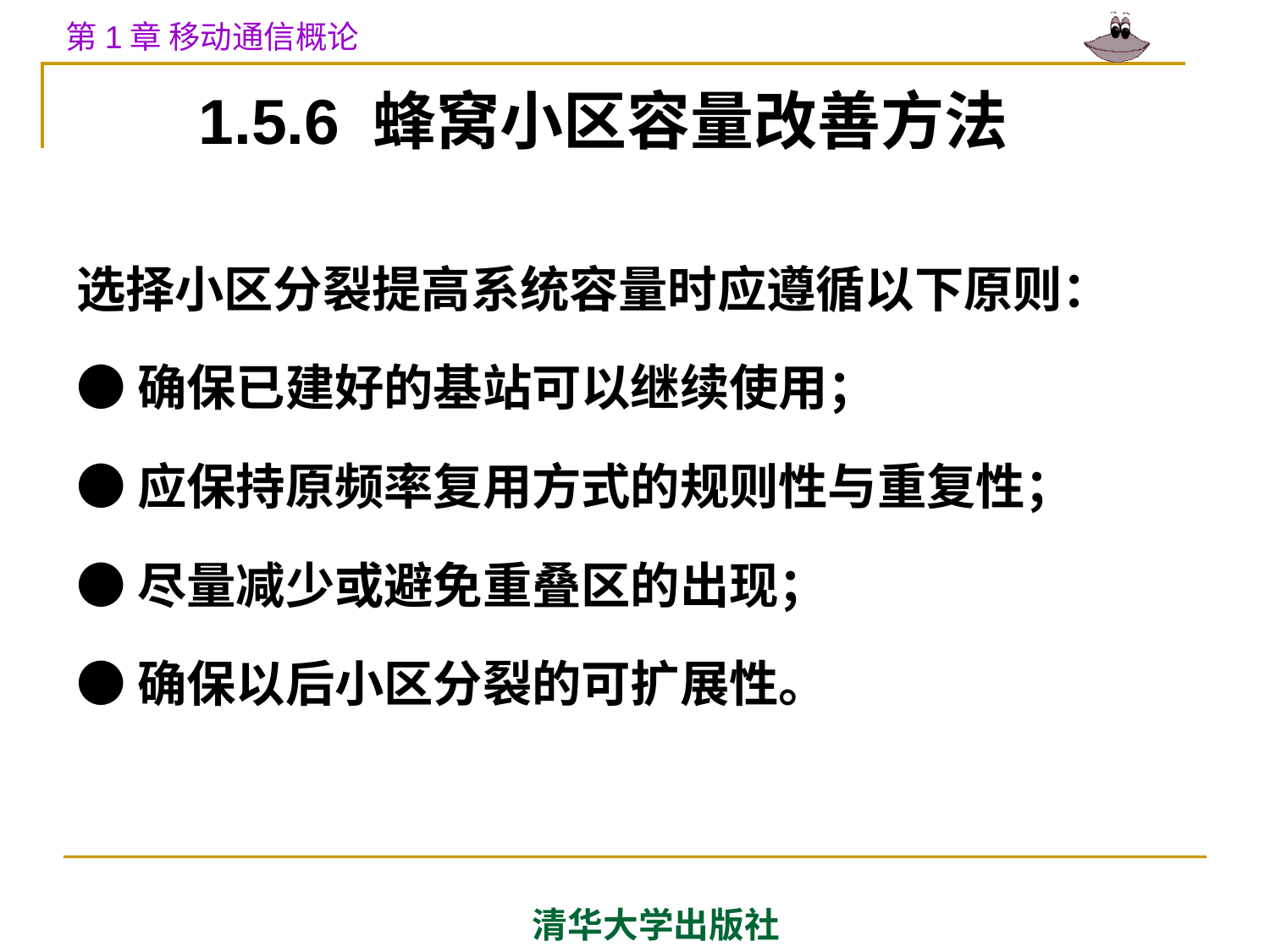

# 1.5.6 蜂窝小区容量改善方法
选择小区分裂提高系统容量时应遵循以下原则：
●确保已建好的基站可以继续使用；
●应保持原频率复用方式的规则性与重复性；
●尽量减少或避免重叠区的出现；
●确保以后小区分裂的可扩展性。